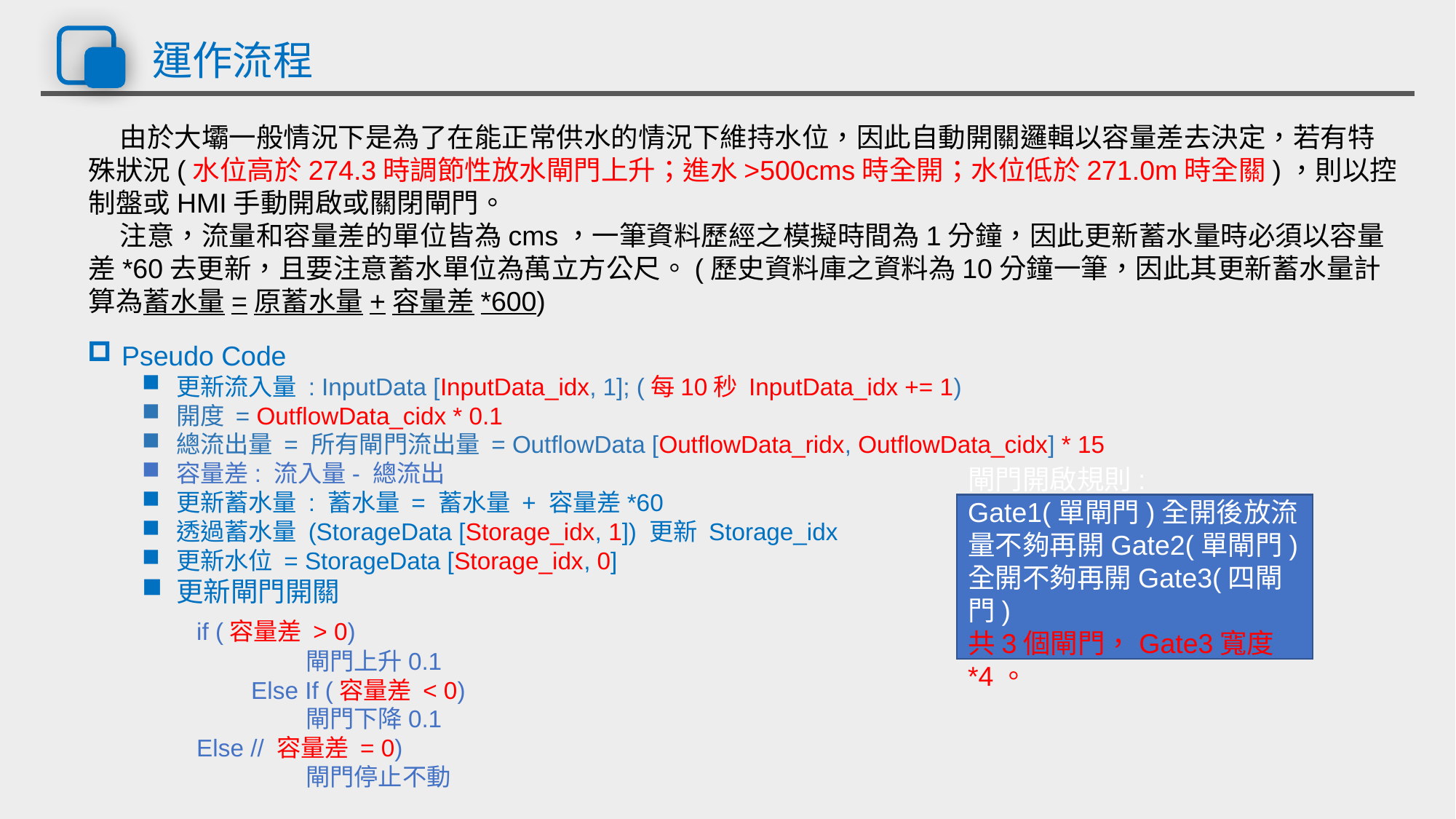

# 運作流程
    由於大壩一般情況下是為了在能正常供水的情況下維持水位，因此自動開關邏輯以容量差去決定，若有特殊狀況(水位高於274.3時調節性放水閘門上升；進水>500cms時全開；水位低於271.0m時全關)，則以控制盤或HMI手動開啟或關閉閘門。
    注意，流量和容量差的單位皆為cms，一筆資料歷經之模擬時間為1分鐘，因此更新蓄水量時必須以容量差*60去更新，且要注意蓄水單位為萬立方公尺。(歷史資料庫之資料為10分鐘一筆，因此其更新蓄水量計算為蓄水量=原蓄水量+容量差*600)
Pseudo Code
更新流入量 : InputData [InputData_idx, 1]; (每10秒 InputData_idx += 1)
開度 = OutflowData_cidx * 0.1
總流出量 = 所有閘門流出量 = OutflowData [OutflowData_ridx, OutflowData_cidx] * 15
容量差: 流入量- 總流出
更新蓄水量 : 蓄水量 = 蓄水量 + 容量差*60
透過蓄水量 (StorageData [Storage_idx, 1]) 更新 Storage_idx
更新水位 = StorageData [Storage_idx, 0]
更新閘門開關
	if (容量差 > 0)
	閘門上升0.1
	Else If (容量差 < 0)
	閘門下降0.1
Else // 容量差 = 0)
	閘門停止不動

閘門開啟規則:
Gate1(單閘門)全開後放流量不夠再開Gate2(單閘門)全開不夠再開Gate3(四閘門)
共3個閘門，Gate3寬度*4。